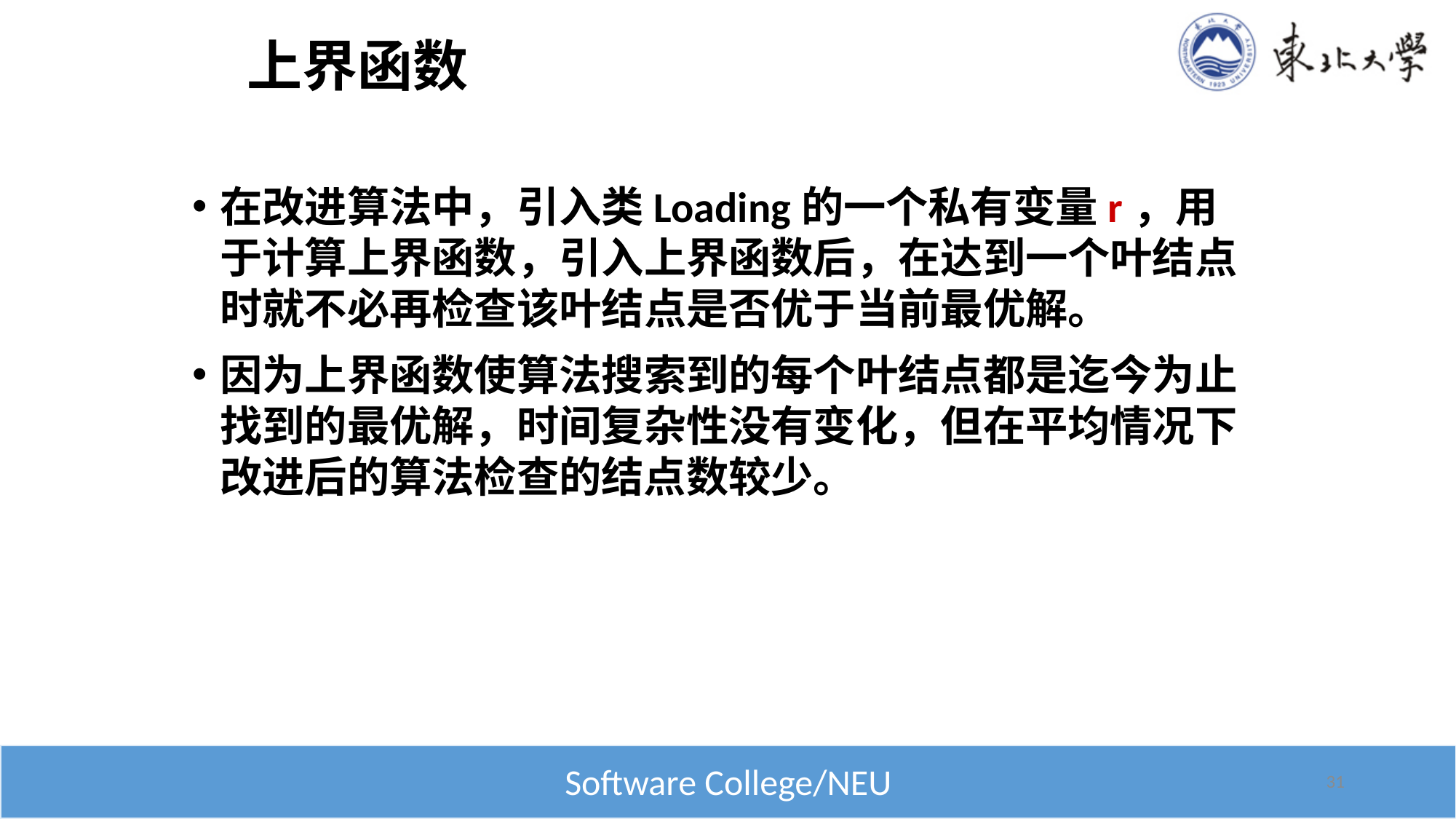

# 上界函数

在改进算法中，引入类Loading的一个私有变量r，用于计算上界函数，引入上界函数后，在达到一个叶结点时就不必再检查该叶结点是否优于当前最优解。
因为上界函数使算法搜索到的每个叶结点都是迄今为止找到的最优解，时间复杂性没有变化，但在平均情况下改进后的算法检查的结点数较少。
31